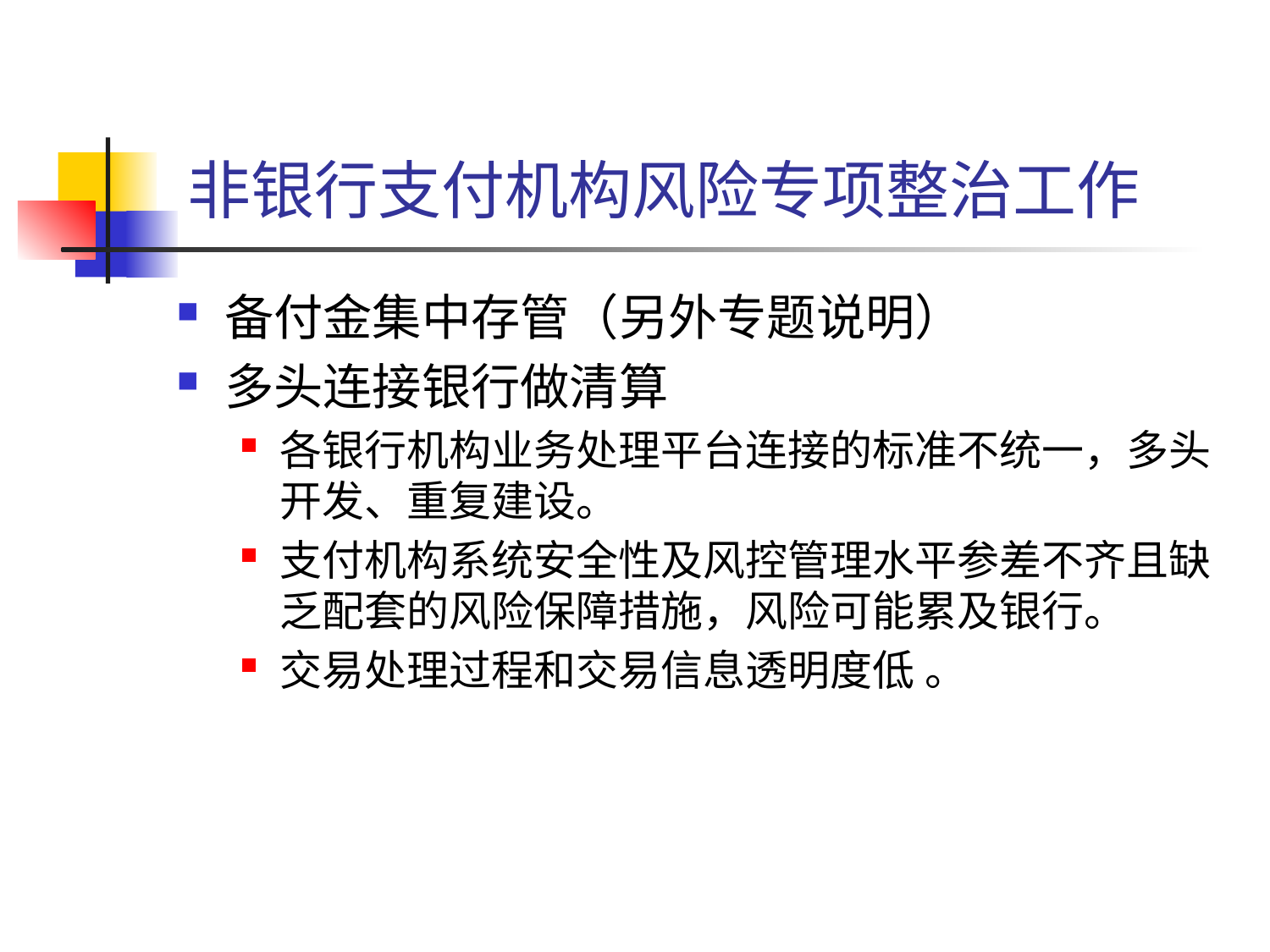

# 非银行支付机构风险专项整治工作
备付金集中存管（另外专题说明）
多头连接银行做清算
各银行机构业务处理平台连接的标准不统一，多头开发、重复建设。
支付机构系统安全性及风控管理水平参差不齐且缺乏配套的风险保障措施，风险可能累及银行。
交易处理过程和交易信息透明度低 。